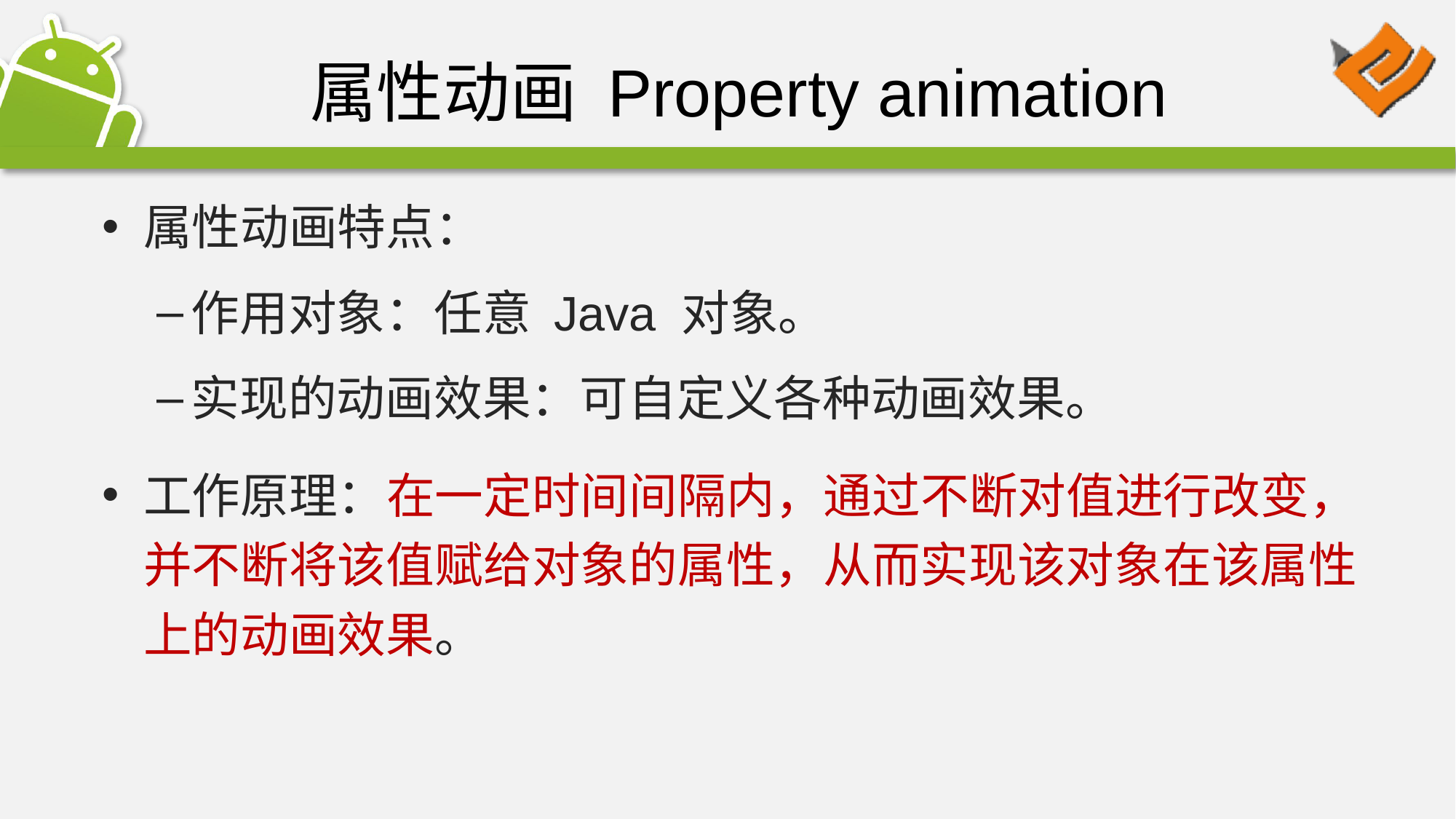

# 属性动画 Property animation
属性动画特点：
作用对象：任意 Java 对象。
实现的动画效果：可自定义各种动画效果。
工作原理：在一定时间间隔内，通过不断对值进行改变，并不断将该值赋给对象的属性，从而实现该对象在该属性上的动画效果。